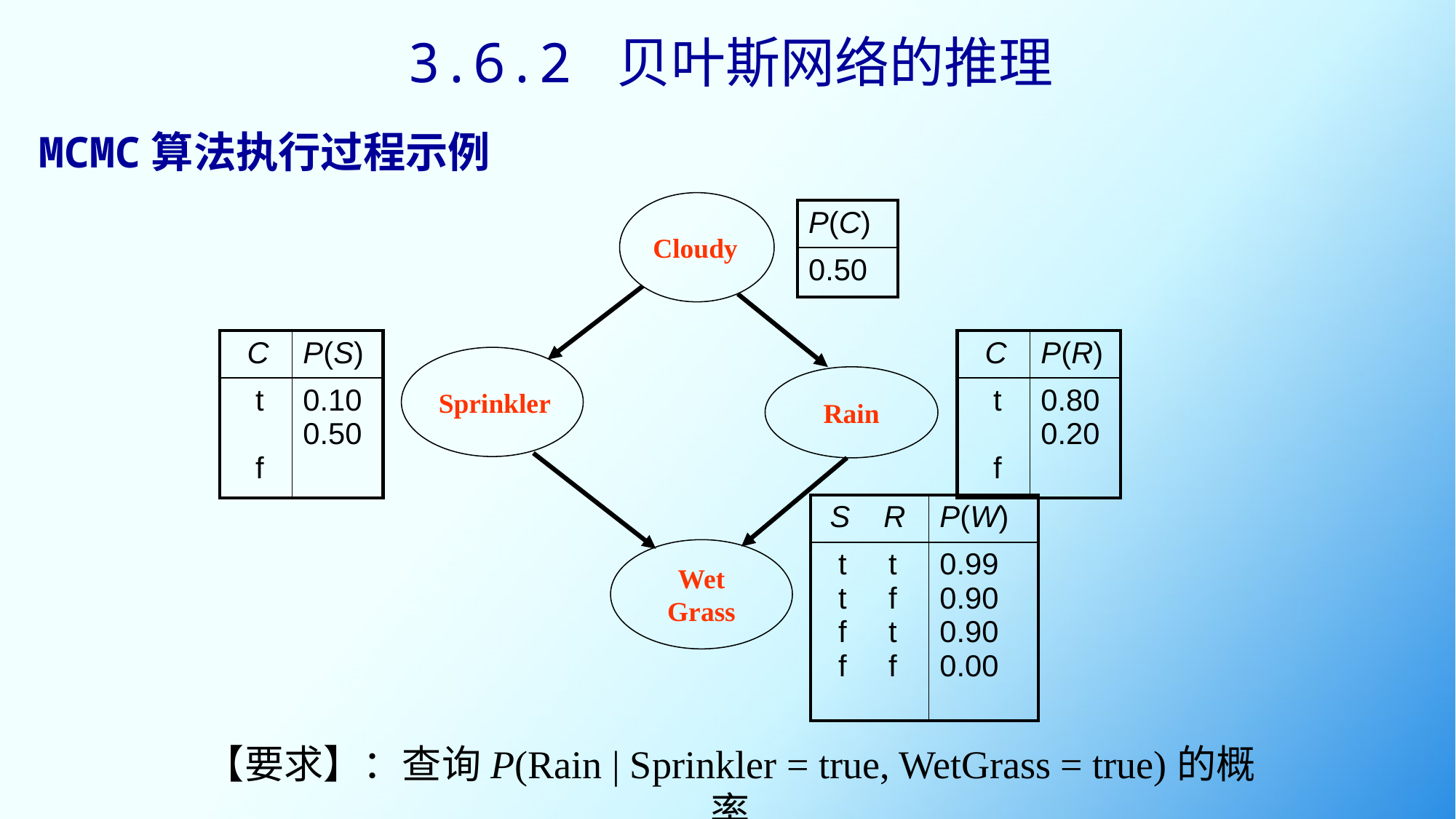

3.6.2 贝叶斯网络的推理
MCMC算法执行过程示例
Cloudy
| P(C) |
| --- |
| 0.50 |

| C | P(S) |
| --- | --- |
| t f | 0.10 0.50 |
| C | P(R) |
| --- | --- |
| t f | 0.80 0.20 |
Sprinkler
Rain

| S R | P(W) |
| --- | --- |
| t t t f f t f f | 0.99 0.90 0.90 0.00 |
Wet
Grass
【要求】：查询P(Rain | Sprinkler = true, WetGrass = true)的概率